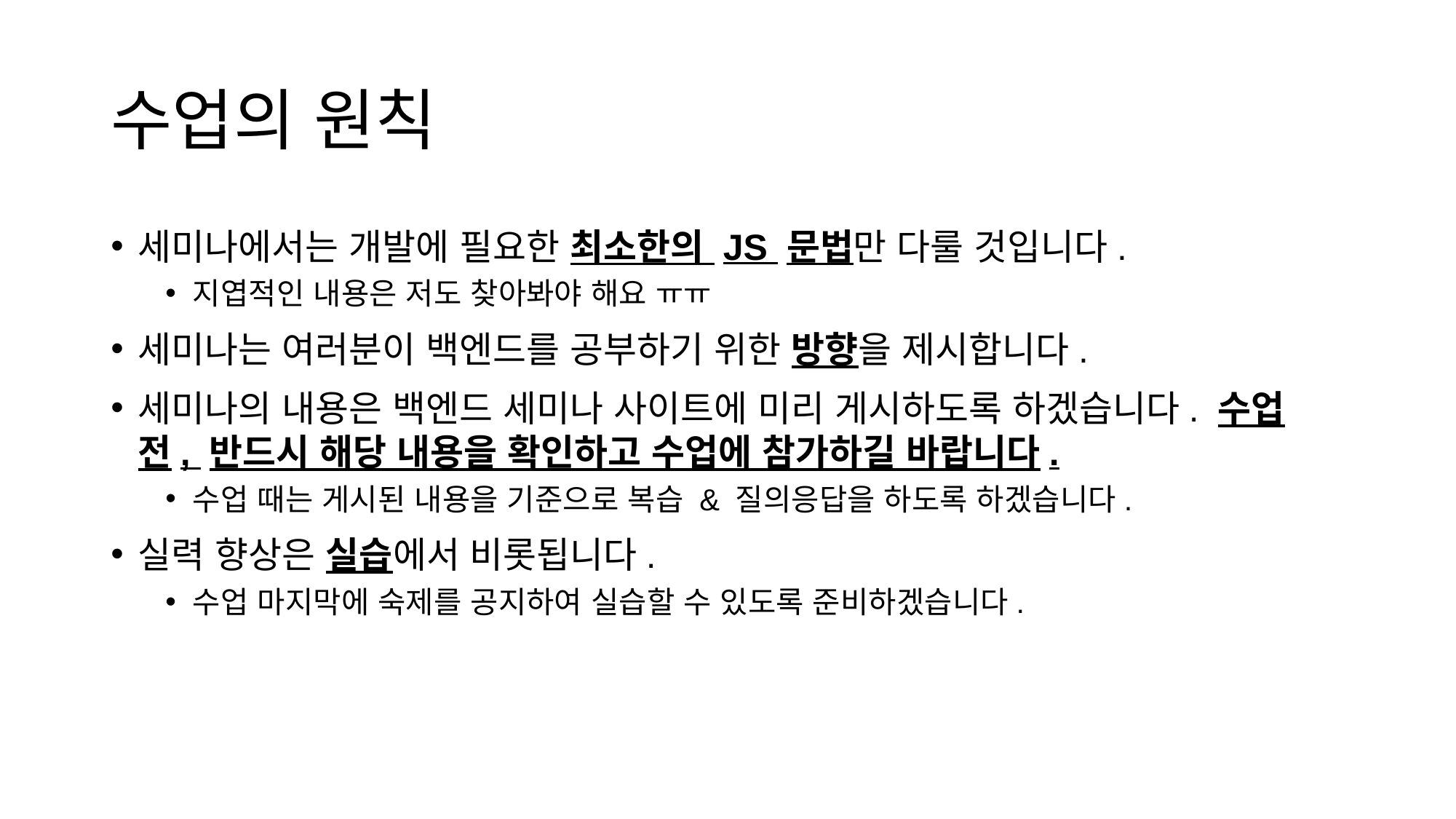

# 수업의 원칙
세미나에서는 개발에 필요한 최소한의 JS 문법만 다룰 것입니다.
지엽적인 내용은 저도 찾아봐야 해요 ㅠㅠ
세미나는 여러분이 백엔드를 공부하기 위한 방향을 제시합니다.
세미나의 내용은 백엔드 세미나 사이트에 미리 게시하도록 하겠습니다. 수업 전, 반드시 해당 내용을 확인하고 수업에 참가하길 바랍니다.
수업 때는 게시된 내용을 기준으로 복습 & 질의응답을 하도록 하겠습니다.
실력 향상은 실습에서 비롯됩니다.
수업 마지막에 숙제를 공지하여 실습할 수 있도록 준비하겠습니다.